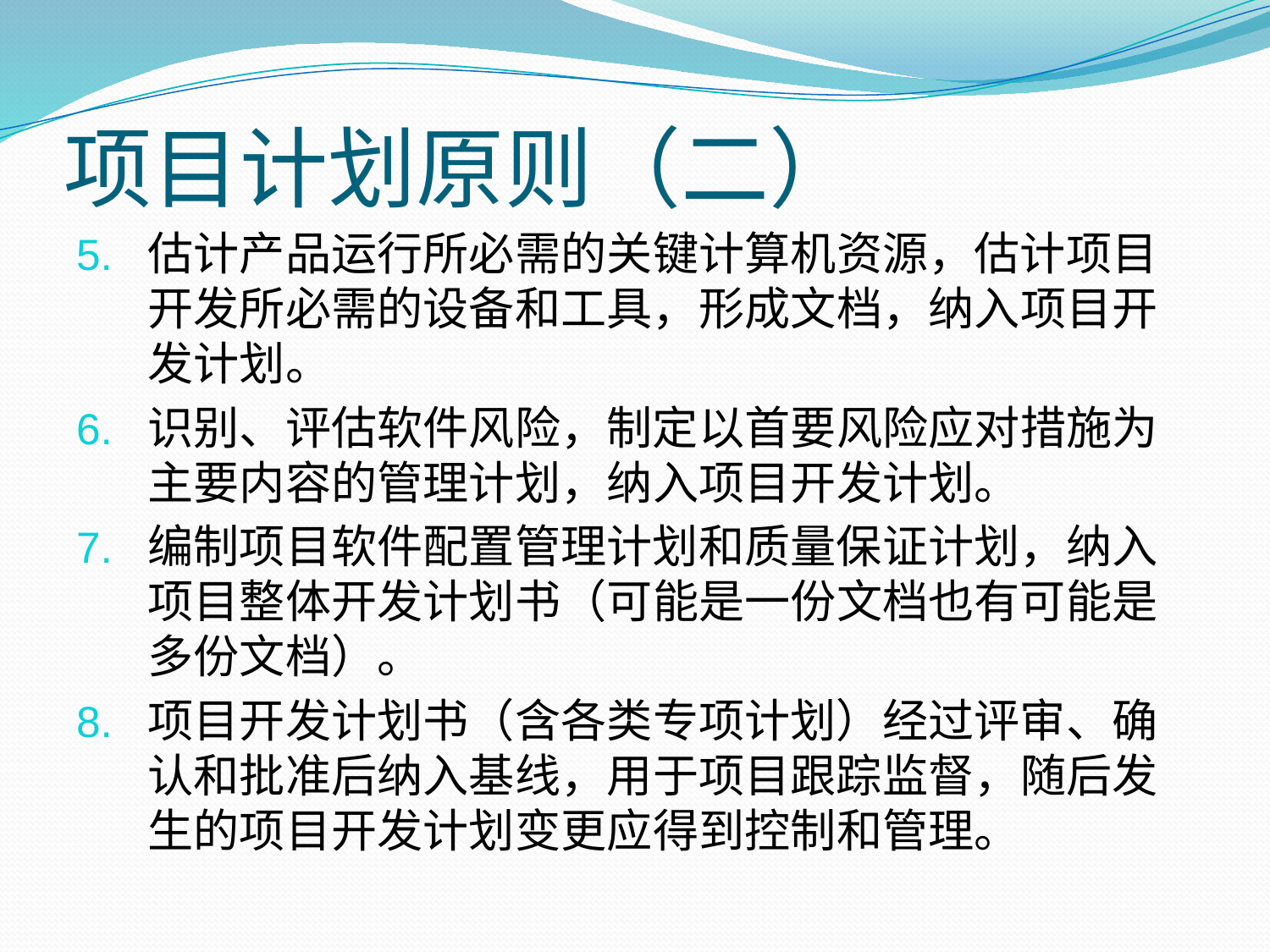

# 项目计划原则（二）
估计产品运行所必需的关键计算机资源，估计项目开发所必需的设备和工具，形成文档，纳入项目开发计划。
识别、评估软件风险，制定以首要风险应对措施为主要内容的管理计划，纳入项目开发计划。
编制项目软件配置管理计划和质量保证计划，纳入项目整体开发计划书（可能是一份文档也有可能是多份文档）。
项目开发计划书（含各类专项计划）经过评审、确认和批准后纳入基线，用于项目跟踪监督，随后发生的项目开发计划变更应得到控制和管理。